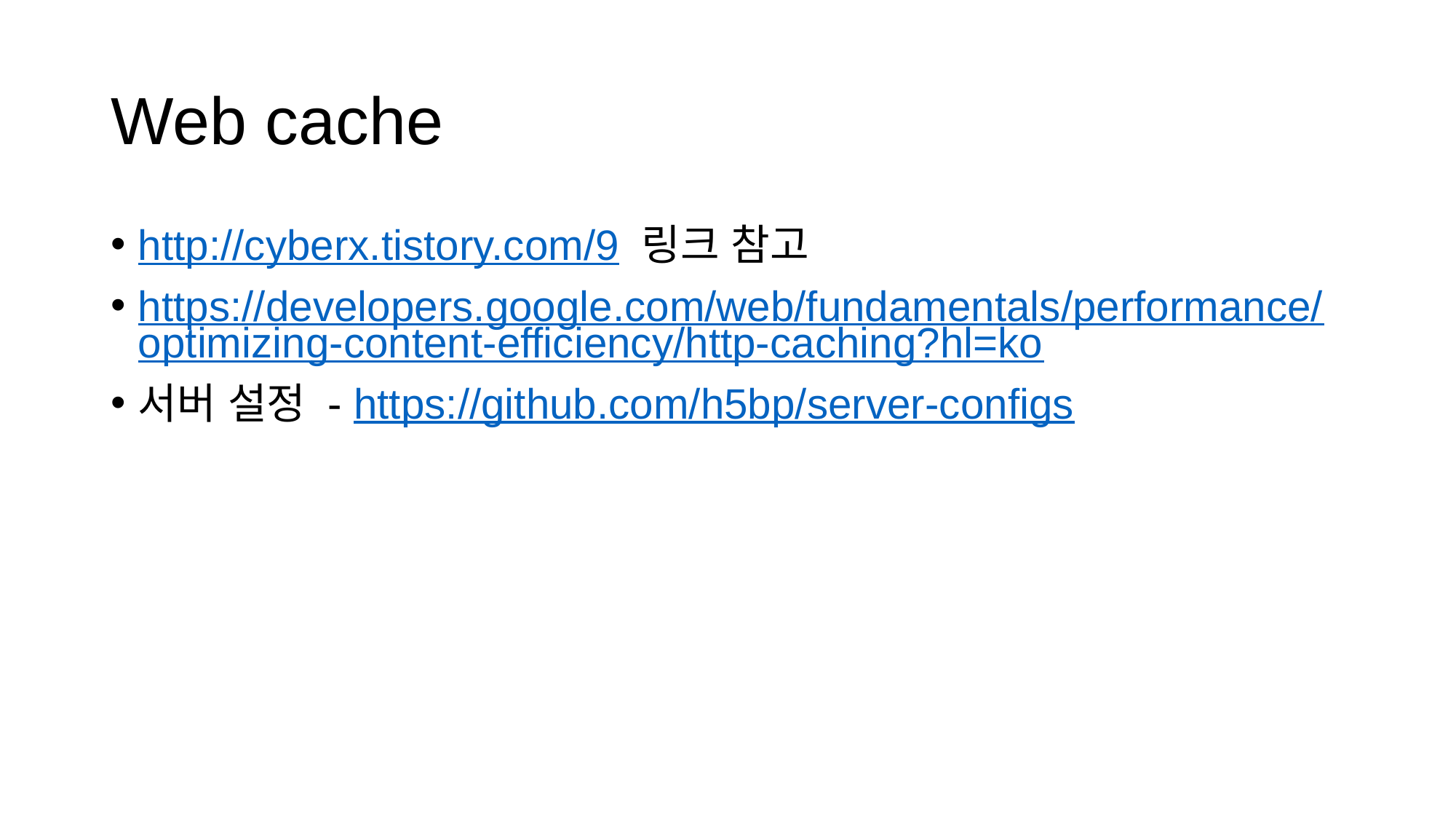

# Web cache
http://cyberx.tistory.com/9 링크 참고
https://developers.google.com/web/fundamentals/performance/optimizing-content-efficiency/http-caching?hl=ko
서버 설정 - https://github.com/h5bp/server-configs